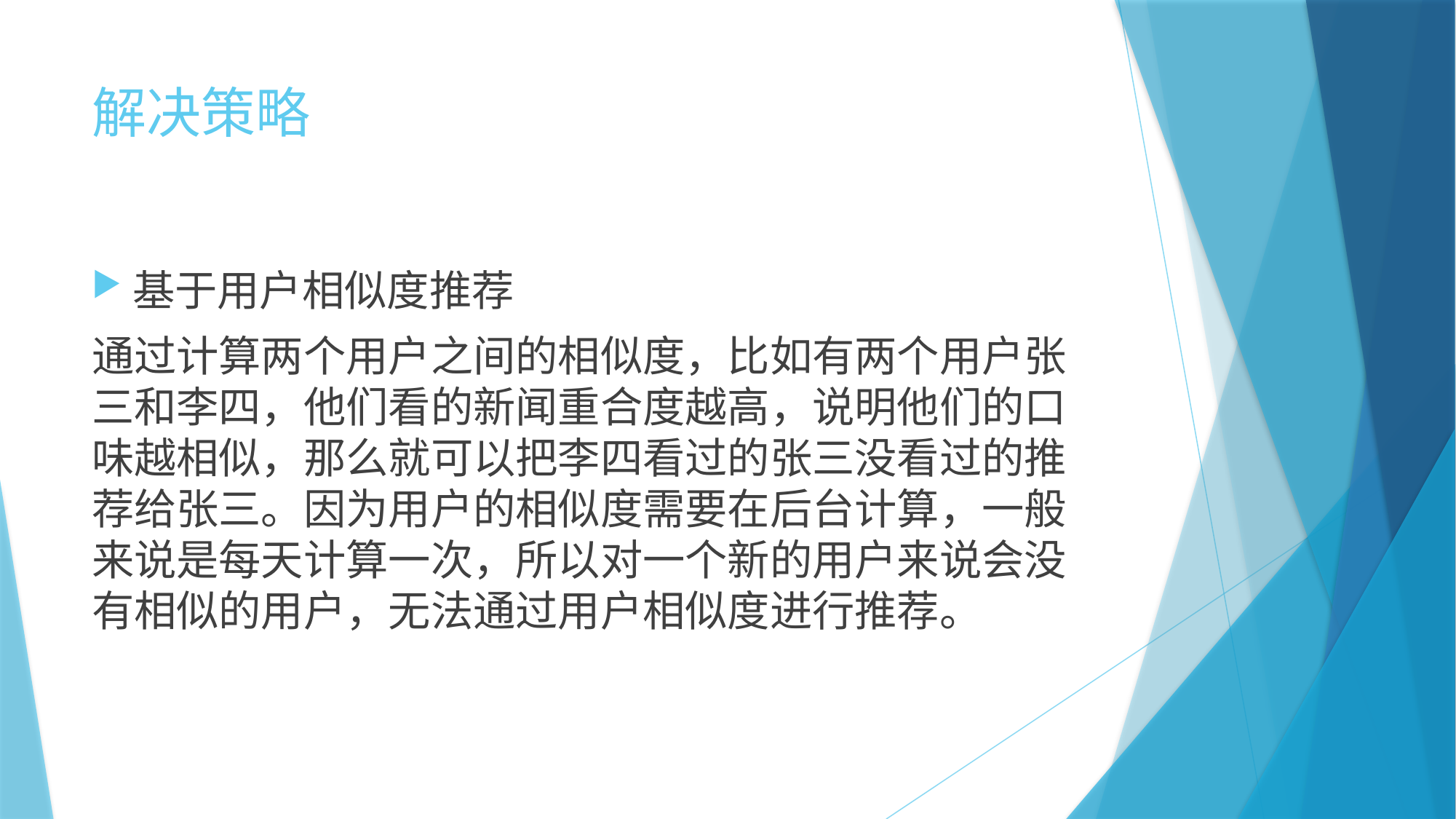

# 解决策略
基于用户相似度推荐
通过计算两个用户之间的相似度，比如有两个用户张三和李四，他们看的新闻重合度越高，说明他们的口味越相似，那么就可以把李四看过的张三没看过的推荐给张三。因为用户的相似度需要在后台计算，一般来说是每天计算一次，所以对一个新的用户来说会没有相似的用户，无法通过用户相似度进行推荐。